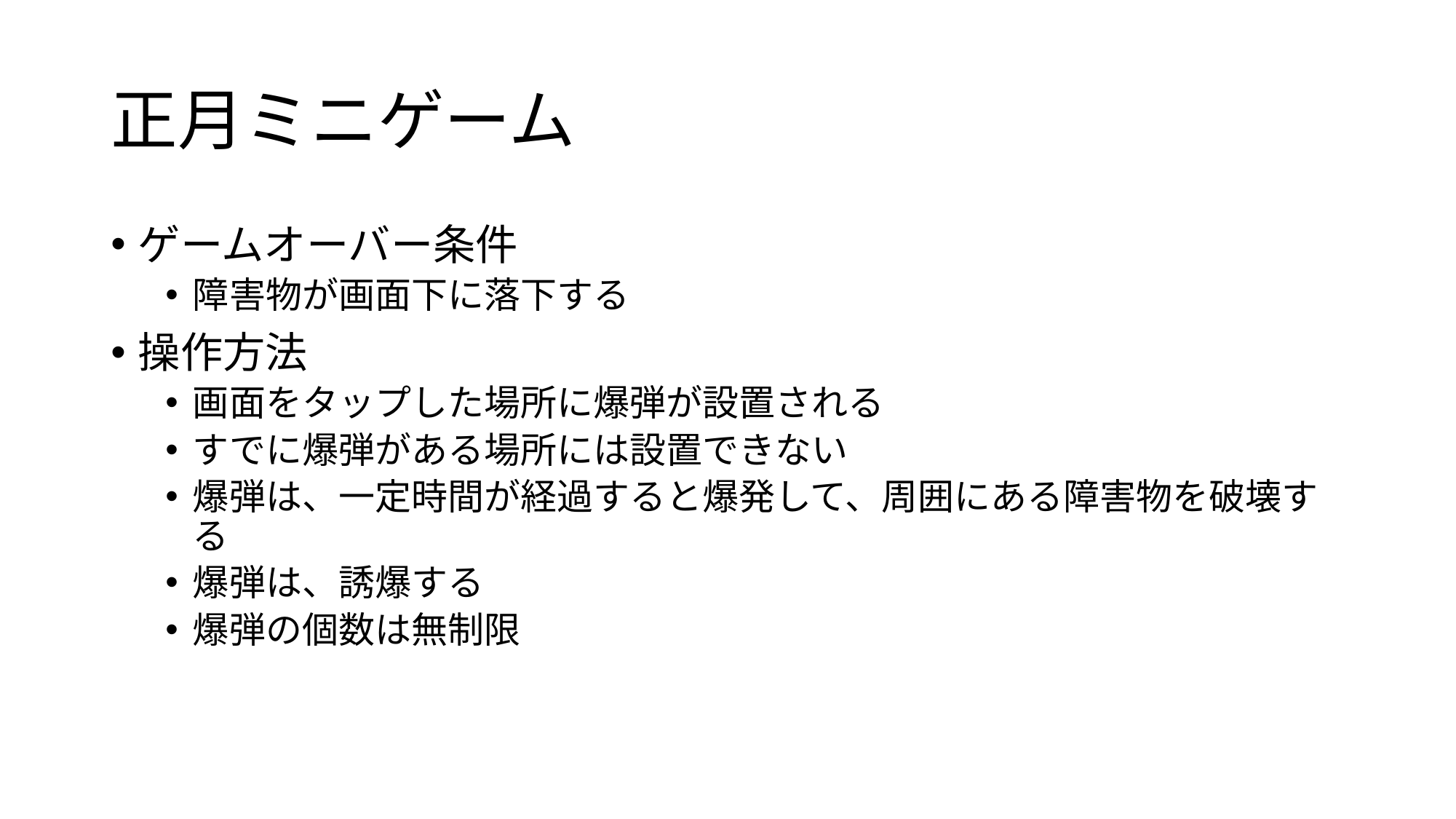

# 正月ミニゲーム
ゲームオーバー条件
障害物が画面下に落下する
操作方法
画面をタップした場所に爆弾が設置される
すでに爆弾がある場所には設置できない
爆弾は、一定時間が経過すると爆発して、周囲にある障害物を破壊する
爆弾は、誘爆する
爆弾の個数は無制限